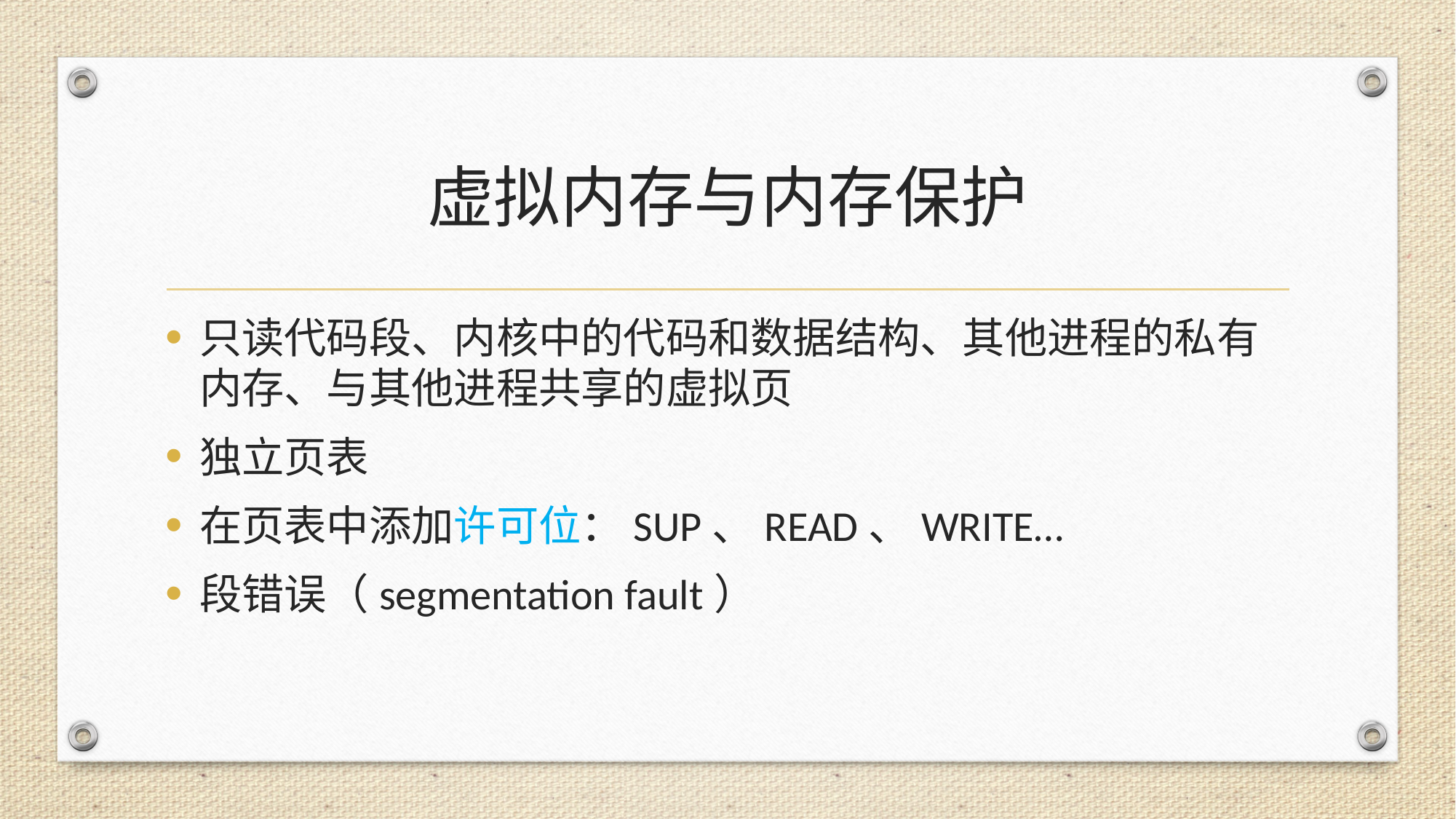

# 虚拟内存与内存保护
只读代码段、内核中的代码和数据结构、其他进程的私有内存、与其他进程共享的虚拟页
独立页表
在页表中添加许可位：SUP、READ、WRITE…
段错误（segmentation fault）